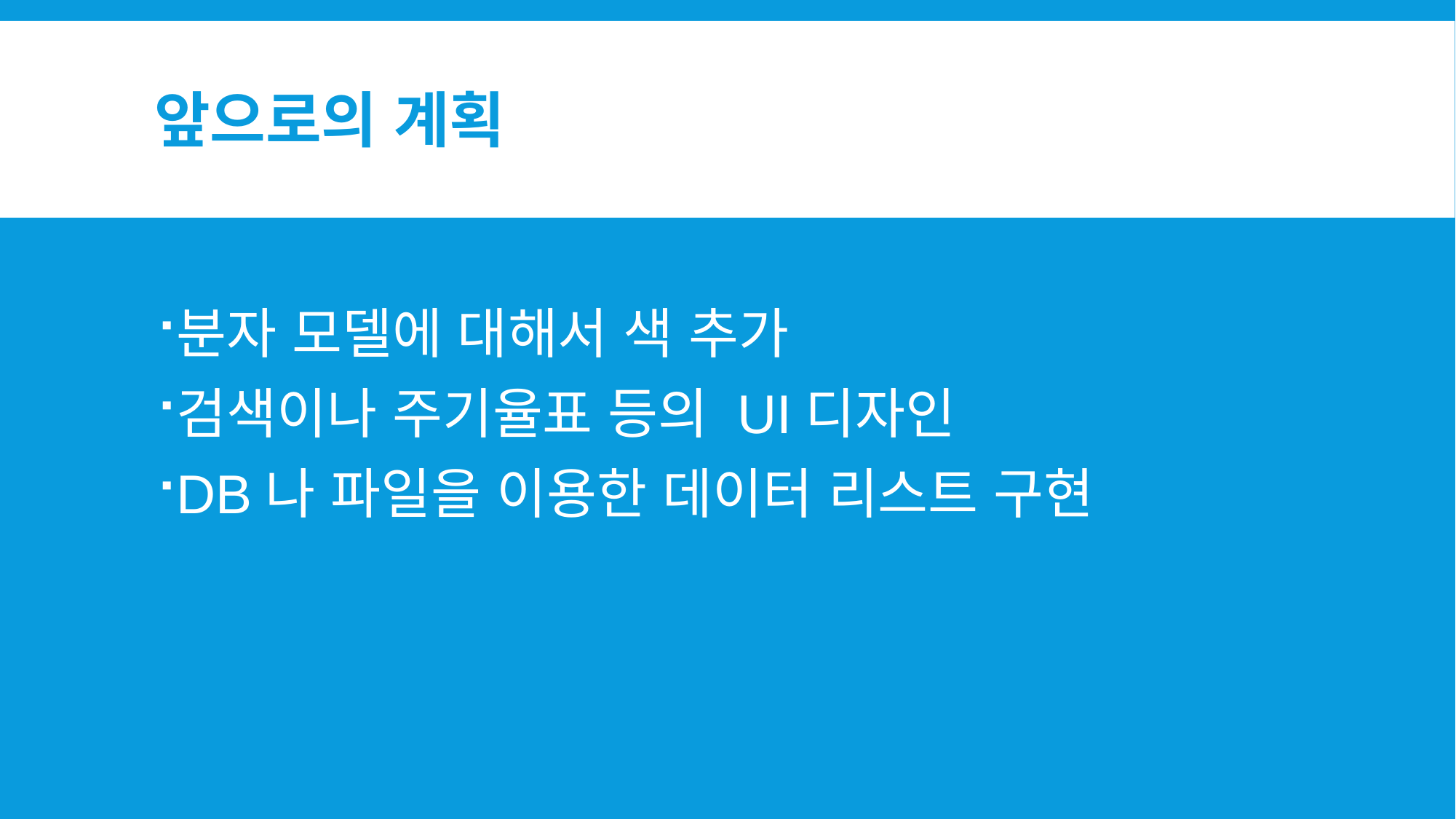

# 앞으로의 계획
분자 모델에 대해서 색 추가
검색이나 주기율표 등의 UI디자인
DB나 파일을 이용한 데이터 리스트 구현